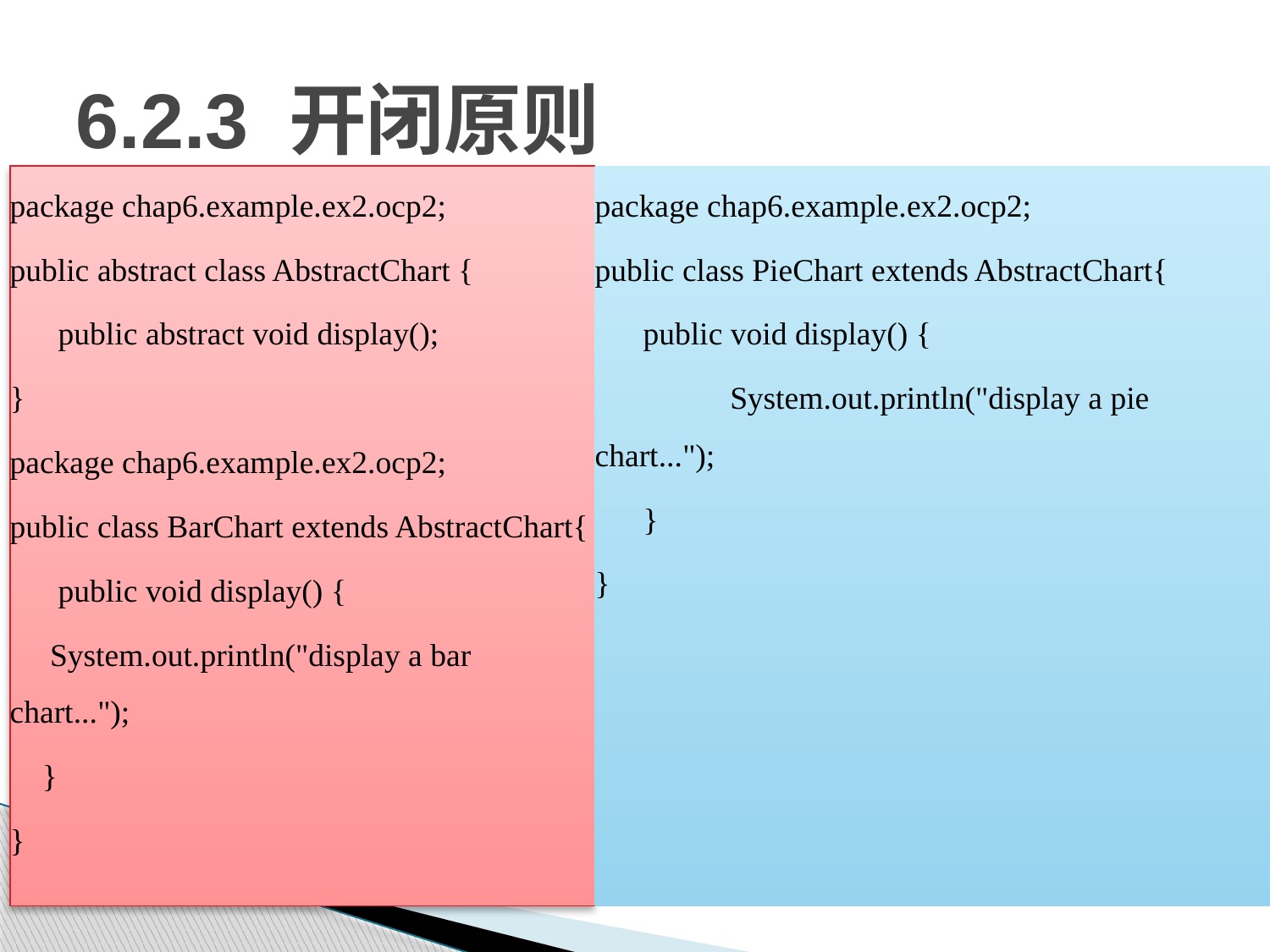

# 6.2.3 开闭原则
package chap6.example.ex2.ocp2;
public abstract class AbstractChart {
      public abstract void display();
}
package chap6.example.ex2.ocp2;
public class BarChart extends AbstractChart{
      public void display() {
     System.out.println("display a bar chart...");
    }
}

package chap6.example.ex2.ocp2;
public class PieChart extends AbstractChart{
      public void display() {
	 System.out.println("display a pie chart...");
      }
}